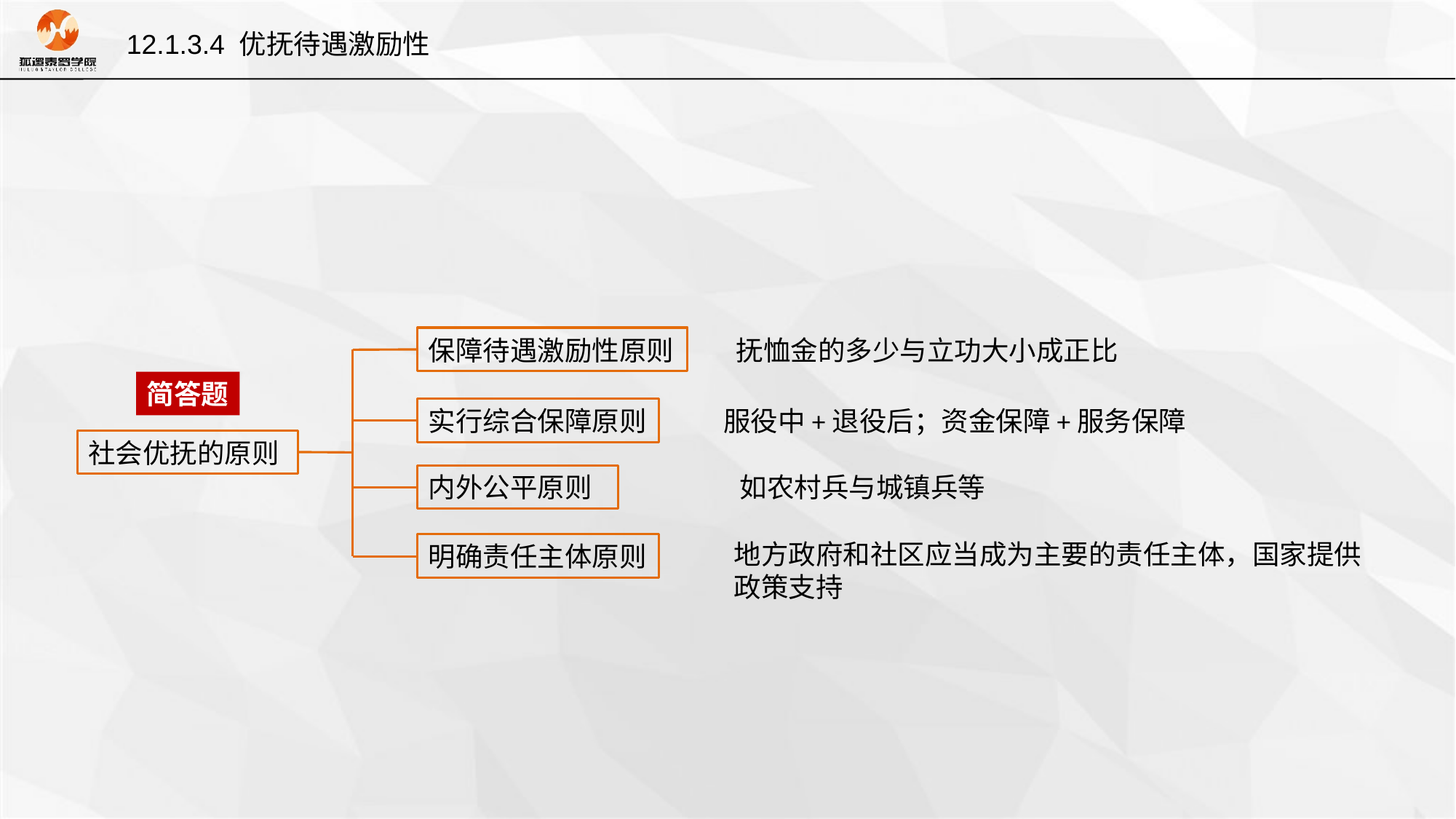

12.1.3.4 优抚待遇激励性
保障待遇激励性原则
实行综合保障原则
社会优抚的原则
内外公平原则
明确责任主体原则
抚恤金的多少与立功大小成正比
简答题
服役中+退役后；资金保障+服务保障
如农村兵与城镇兵等
地方政府和社区应当成为主要的责任主体，国家提供政策支持